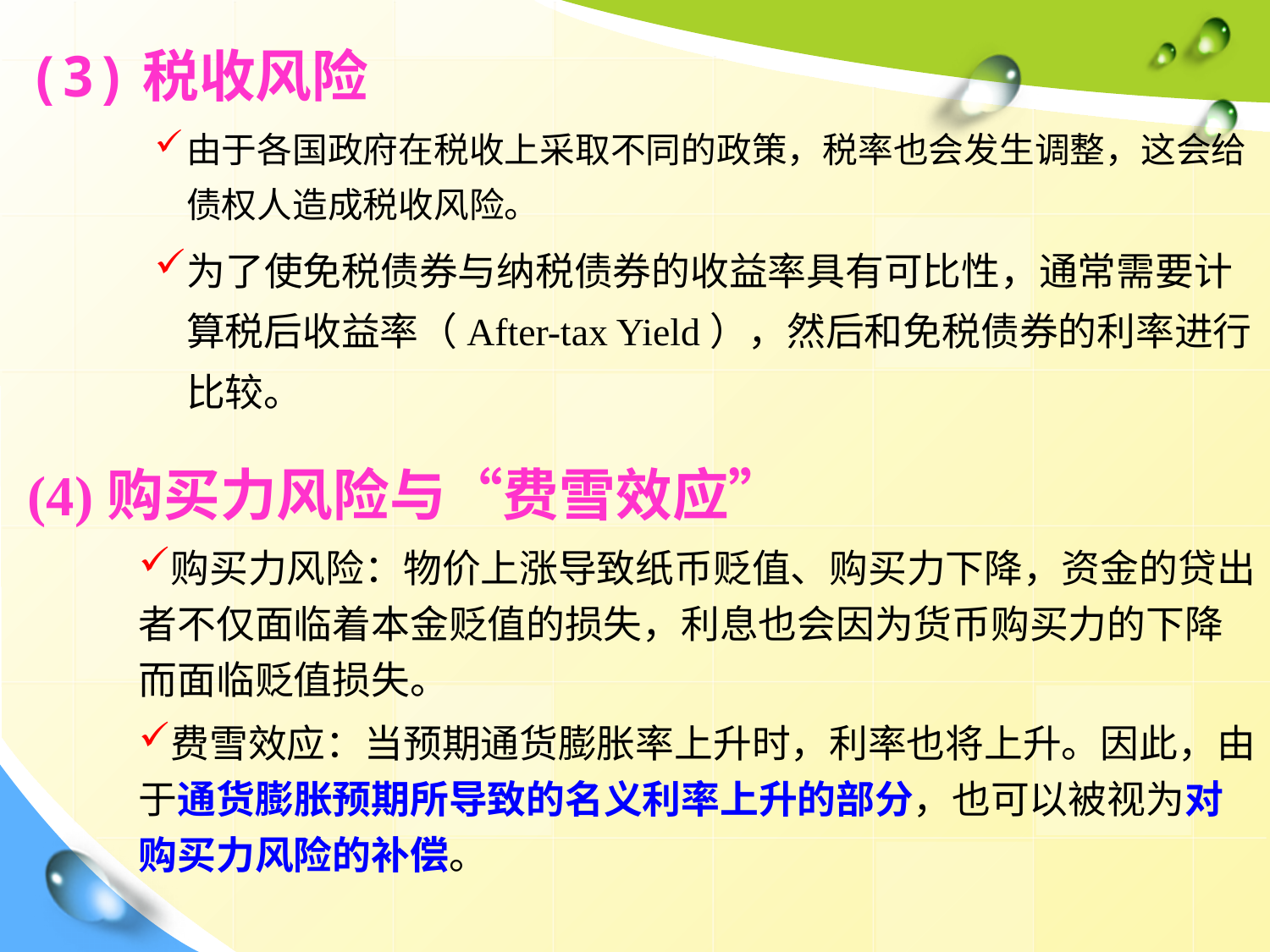

(3)税收风险
由于各国政府在税收上采取不同的政策，税率也会发生调整，这会给债权人造成税收风险。
为了使免税债券与纳税债券的收益率具有可比性，通常需要计算税后收益率（After-tax Yield），然后和免税债券的利率进行比较。
(4)购买力风险与“费雪效应”
购买力风险：物价上涨导致纸币贬值、购买力下降，资金的贷出者不仅面临着本金贬值的损失，利息也会因为货币购买力的下降而面临贬值损失。
费雪效应：当预期通货膨胀率上升时，利率也将上升。因此，由于通货膨胀预期所导致的名义利率上升的部分，也可以被视为对购买力风险的补偿。